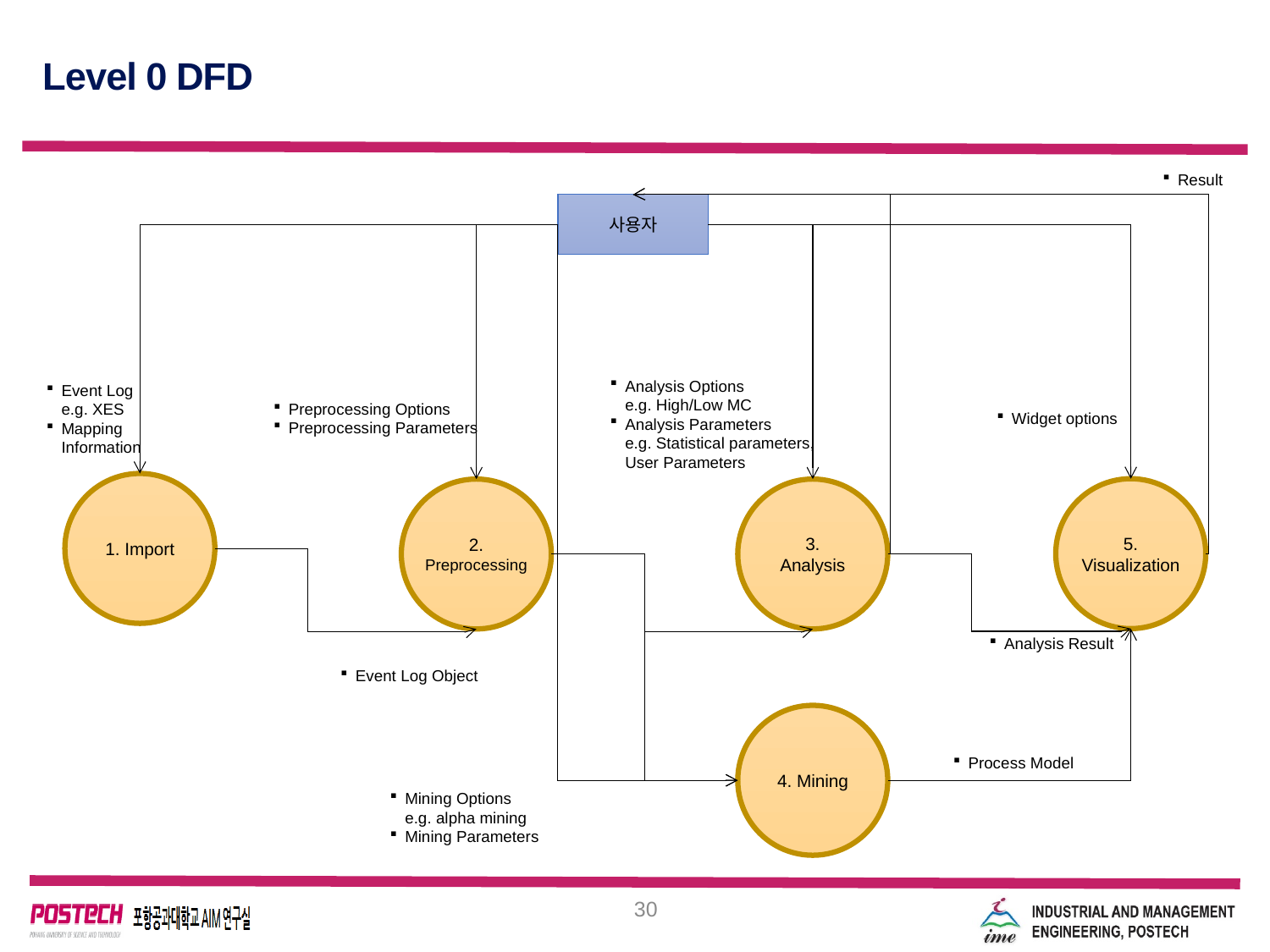

# Level 0 DFD
Result
사용자
Analysis Options
e.g. High/Low MC
Analysis Parameters
e.g. Statistical parameters,
User Parameters
Event Log
e.g. XES
Mapping
Information

Preprocessing Options
Preprocessing Parameters
Widget options
1. Import
5. Visualization
2. Preprocessing
3. Analysis
Analysis Result
Event Log Object
4. Mining
Process Model
Mining Options
e.g. alpha mining
Mining Parameters
30